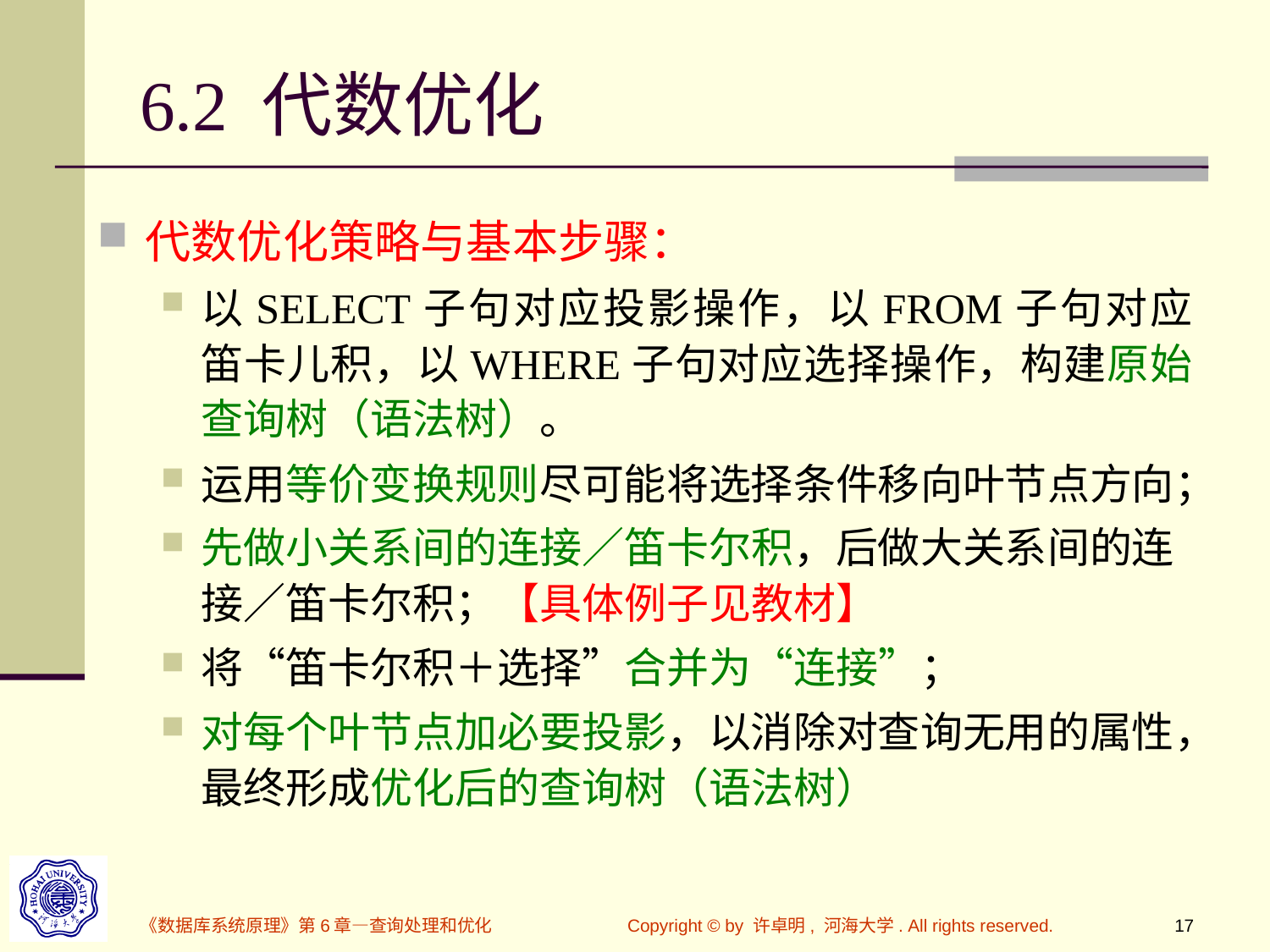

# 6.2 代数优化
代数优化策略与基本步骤：
以SELECT子句对应投影操作，以FROM子句对应笛卡儿积，以WHERE子句对应选择操作，构建原始查询树（语法树）。
运用等价变换规则尽可能将选择条件移向叶节点方向；
先做小关系间的连接／笛卡尔积，后做大关系间的连接／笛卡尔积；【具体例子见教材】
将“笛卡尔积＋选择”合并为“连接”；
对每个叶节点加必要投影，以消除对查询无用的属性，最终形成优化后的查询树（语法树）
《数据库系统原理》第6章—查询处理和优化
Copyright © by 许卓明, 河海大学. All rights reserved.
17